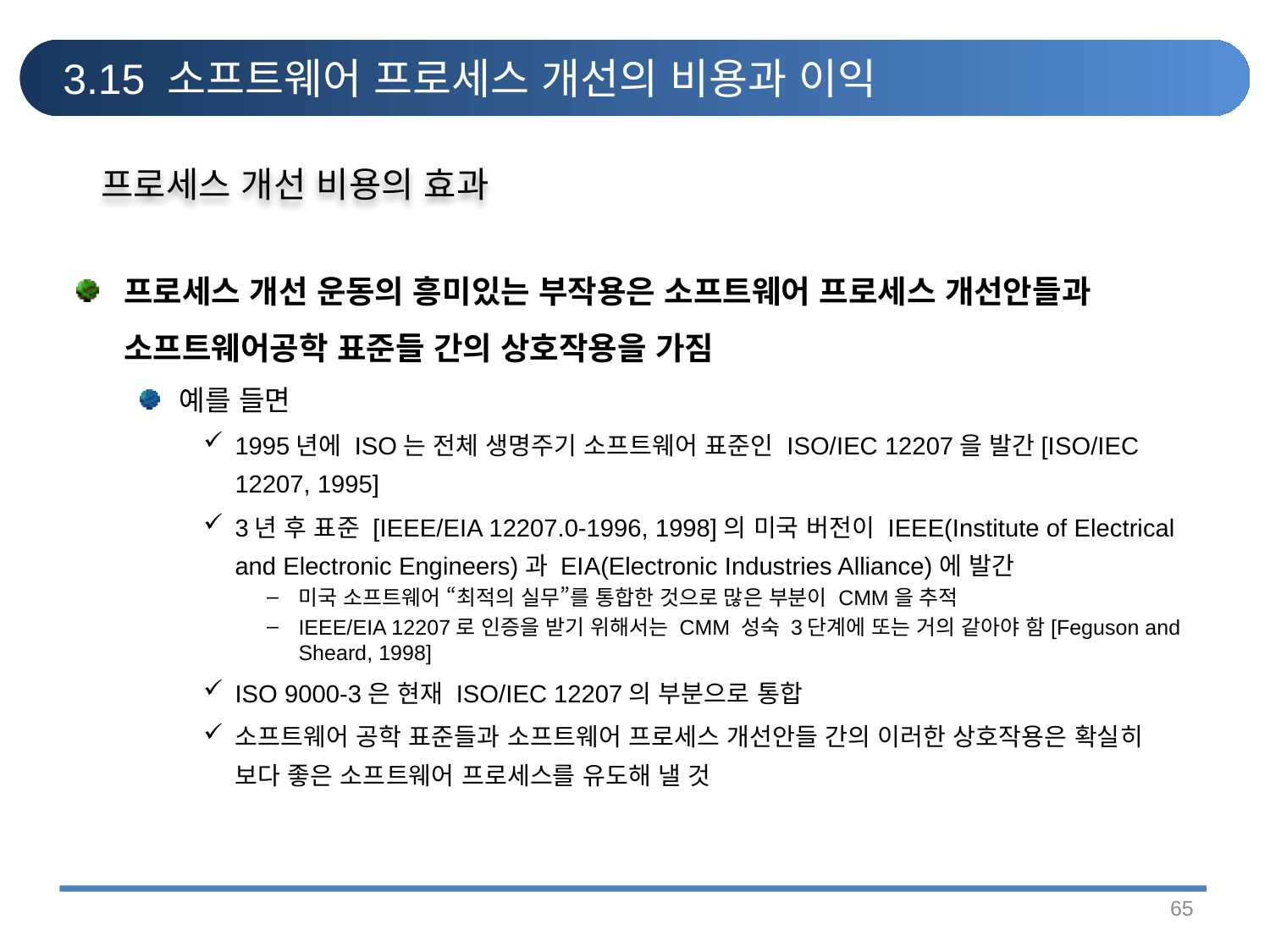

# 3.15 소프트웨어 프로세스 개선의 비용과 이익
프로세스 개선 비용의 효과
프로세스 개선 운동의 흥미있는 부작용은 소프트웨어 프로세스 개선안들과 소프트웨어공학 표준들 간의 상호작용을 가짐
예를 들면
1995년에 ISO는 전체 생명주기 소프트웨어 표준인 ISO/IEC 12207을 발간[ISO/IEC 12207, 1995]
3년 후 표준 [IEEE/EIA 12207.0-1996, 1998]의 미국 버전이 IEEE(Institute of Electrical and Electronic Engineers)과 EIA(Electronic Industries Alliance)에 발간
미국 소프트웨어 “최적의 실무”를 통합한 것으로 많은 부분이 CMM을 추적
IEEE/EIA 12207로 인증을 받기 위해서는 CMM 성숙 3단계에 또는 거의 같아야 함[Feguson and Sheard, 1998]
ISO 9000-3은 현재 ISO/IEC 12207의 부분으로 통합
소프트웨어 공학 표준들과 소프트웨어 프로세스 개선안들 간의 이러한 상호작용은 확실히 보다 좋은 소프트웨어 프로세스를 유도해 낼 것
65